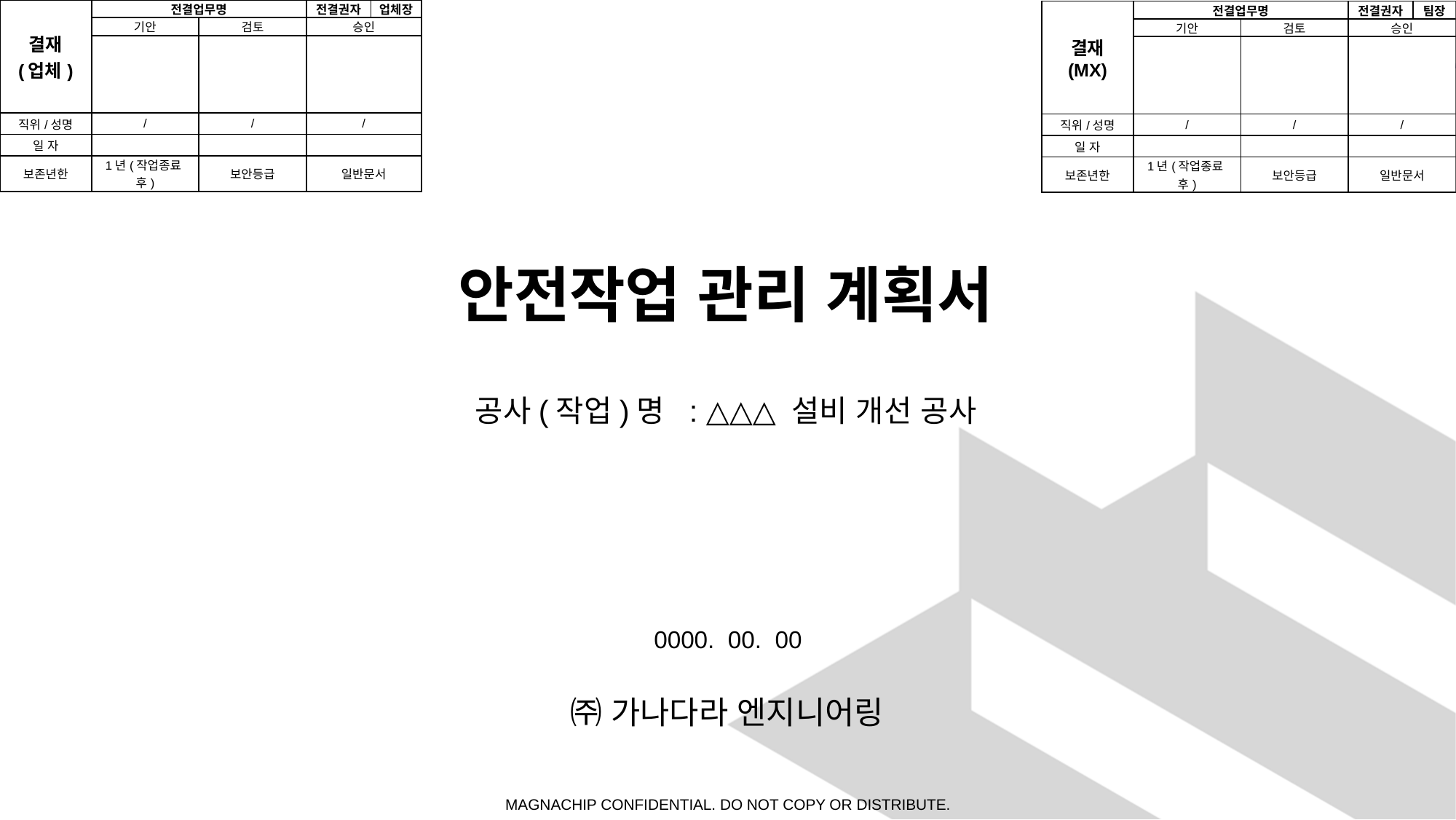

| 결재 (업체) | 전결업무명 |  | 전결권자 | 업체장 |
| --- | --- | --- | --- | --- |
|  | 기안 | 검토 | 승인 |  |
|  |  |  |  |  |
| 직위/성명 | / | / | / |  |
| 일 자 |  |  |  |  |
| 보존년한 | 1년(작업종료 후) | 보안등급 | 일반문서 |  |
| 결재 (MX) | 전결업무명 |  | 전결권자 | 팀장 |
| --- | --- | --- | --- | --- |
|  | 기안 | 검토 | 승인 |  |
|  |  |  |  |  |
| 직위/성명 | / | / | / |  |
| 일 자 |  |  |  |  |
| 보존년한 | 1년(작업종료 후) | 보안등급 | 일반문서 |  |
# 안전작업 관리 계획서 공사(작업)명  : △△△ 설비 개선 공사
0000.  00.  00
㈜ 가나다라 엔지니어링